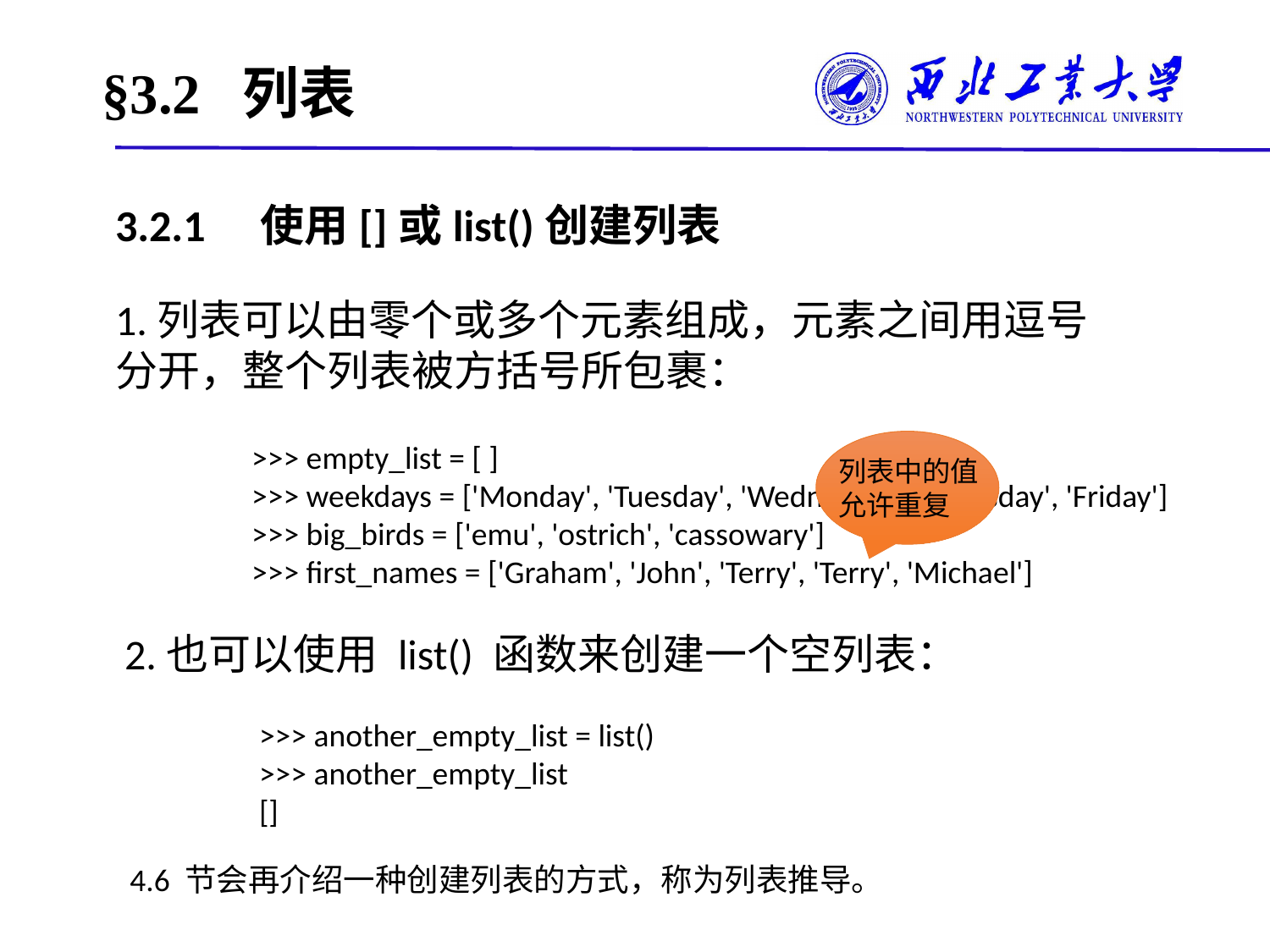

# §3.2  列表
3.2.1　使用[]或list()创建列表

1.列表可以由零个或多个元素组成，元素之间用逗号分开，整个列表被方括号所包裹：
	>>> empty_list = [ ]
	>>> weekdays = ['Monday', 'Tuesday', 'Wednesday', 'Thursday', 'Friday']
	>>> big_birds = ['emu', 'ostrich', 'cassowary']
	>>> first_names = ['Graham', 'John', 'Terry', 'Terry', 'Michael']

列表中的值允许重复
2.也可以使用 list() 函数来创建一个空列表：
	>>> another_empty_list = list()
	>>> another_empty_list
	[]
4.6 节会再介绍一种创建列表的方式，称为列表推导。